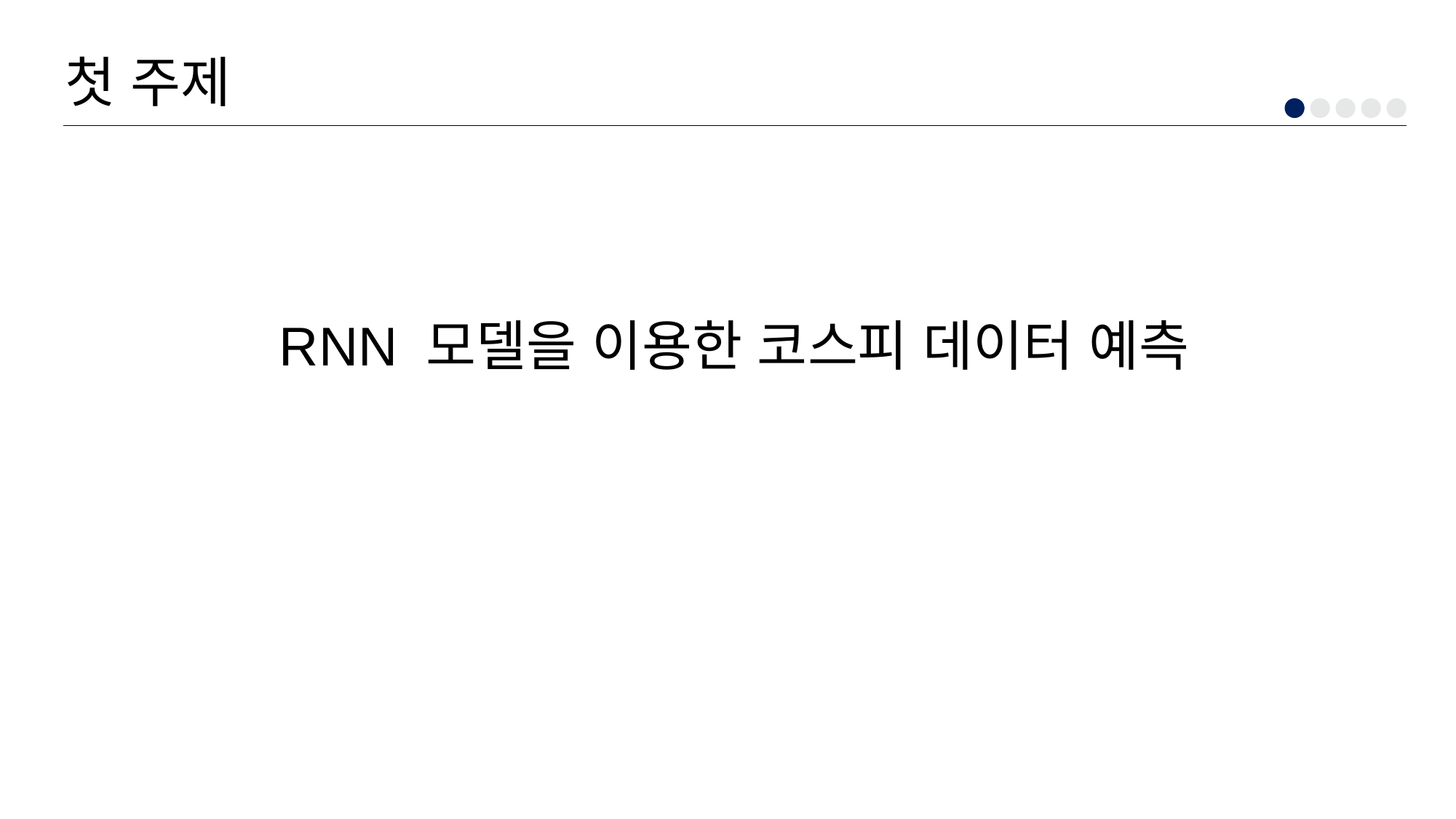

첫 주제

RNN 모델을 이용한 코스피 데이터 예측